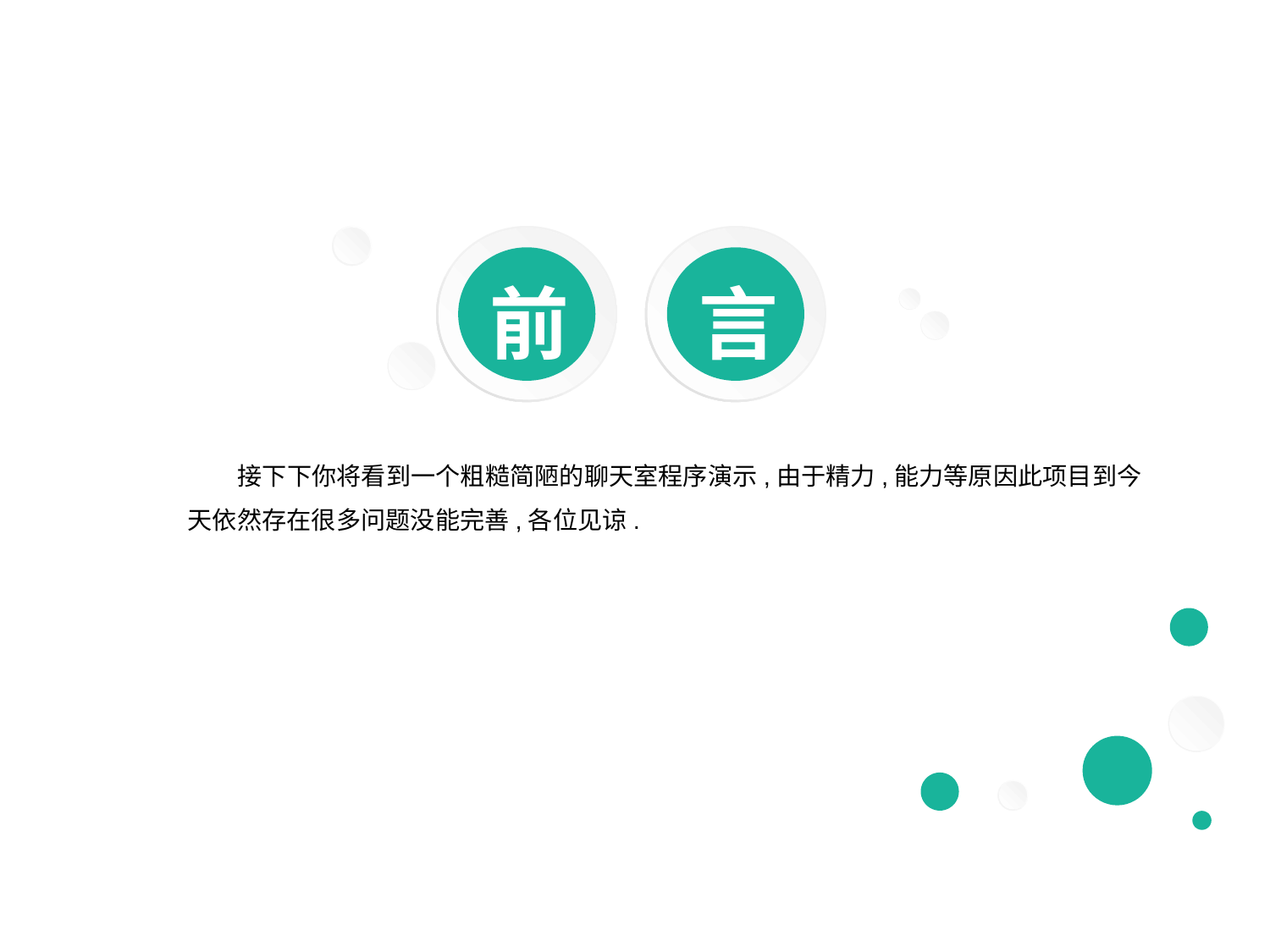

前

言

        接下下你将看到一个粗糙简陋的聊天室程序演示,由于精力,能力等原因此项目到今天依然存在很多问题没能完善,各位见谅.